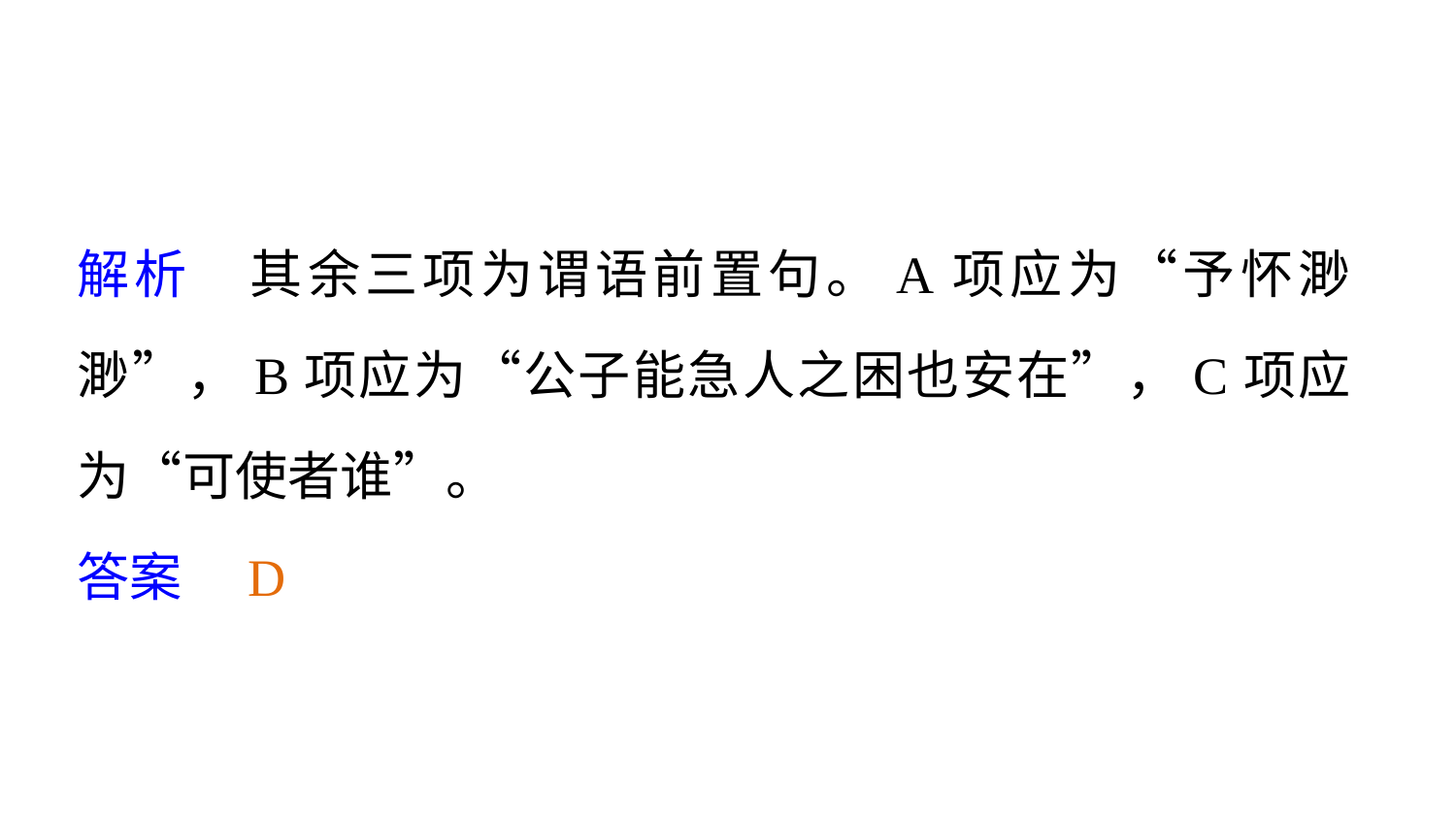

解析　其余三项为谓语前置句。A项应为“予怀渺渺”，B项应为“公子能急人之困也安在”，C项应为“可使者谁”。
答案　D